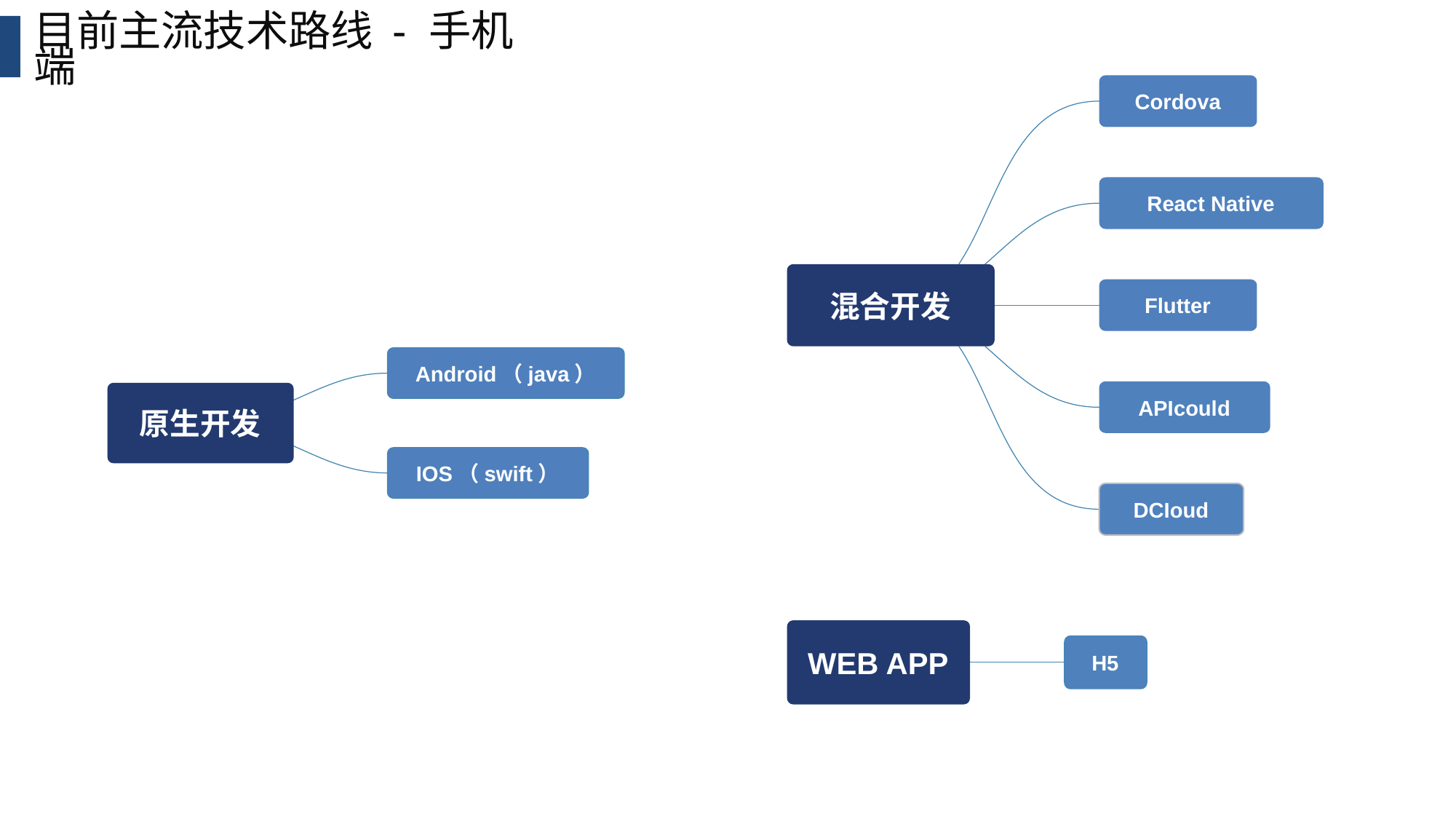

目前主流技术路线 - 手机端
Cordova
React Native

混合开发
Flutter

APIcould

DCIoud
Android（java）
原生开发

IOS（swift）

WEB APP
H5